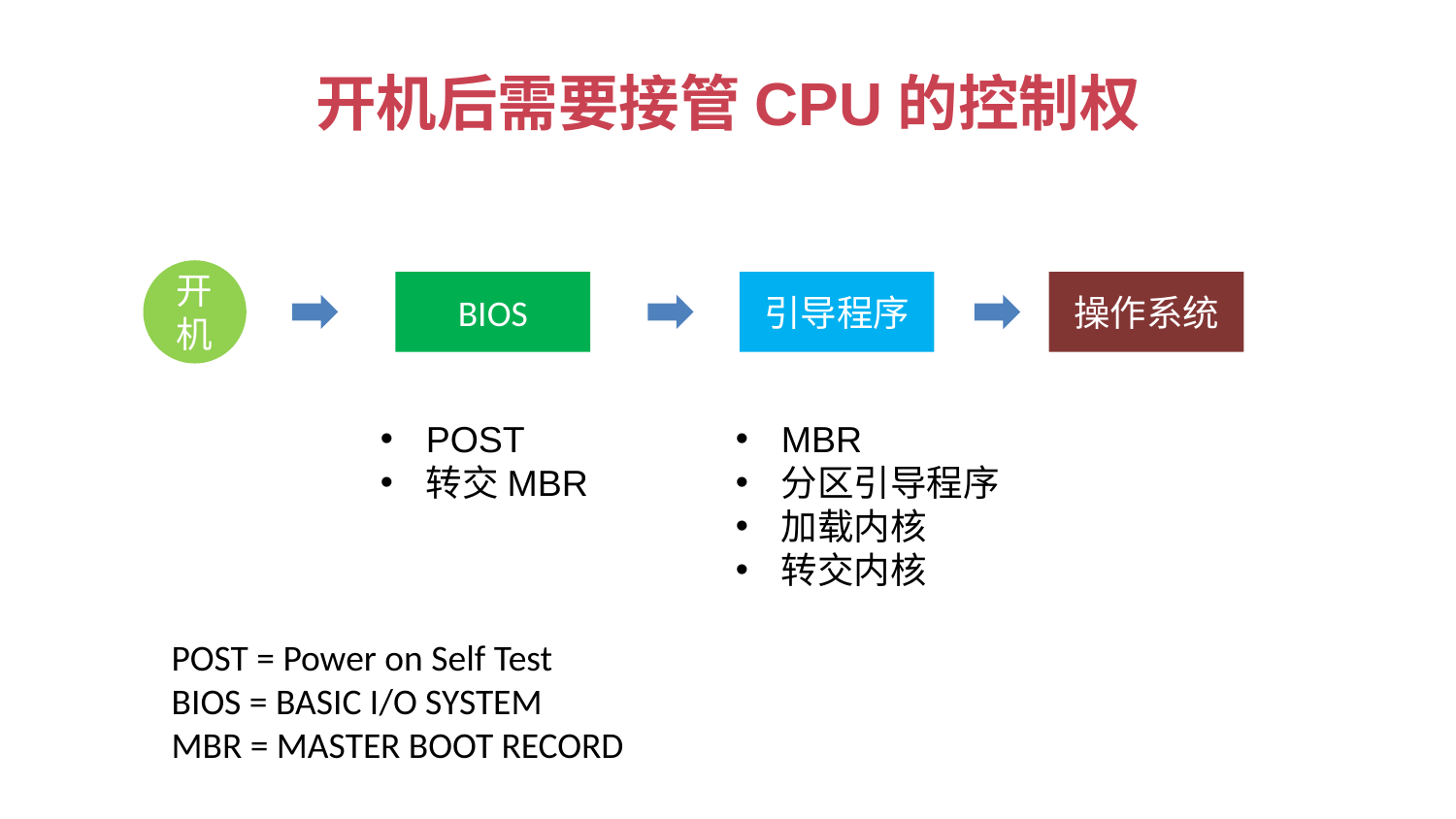

# 开机后需要接管CPU的控制权
开机
BIOS
引导程序
操作系统

POST
转交MBR
MBR
分区引导程序
加载内核
转交内核
POST = Power on Self Test
BIOS = BASIC I/O SYSTEM
MBR = MASTER BOOT RECORD